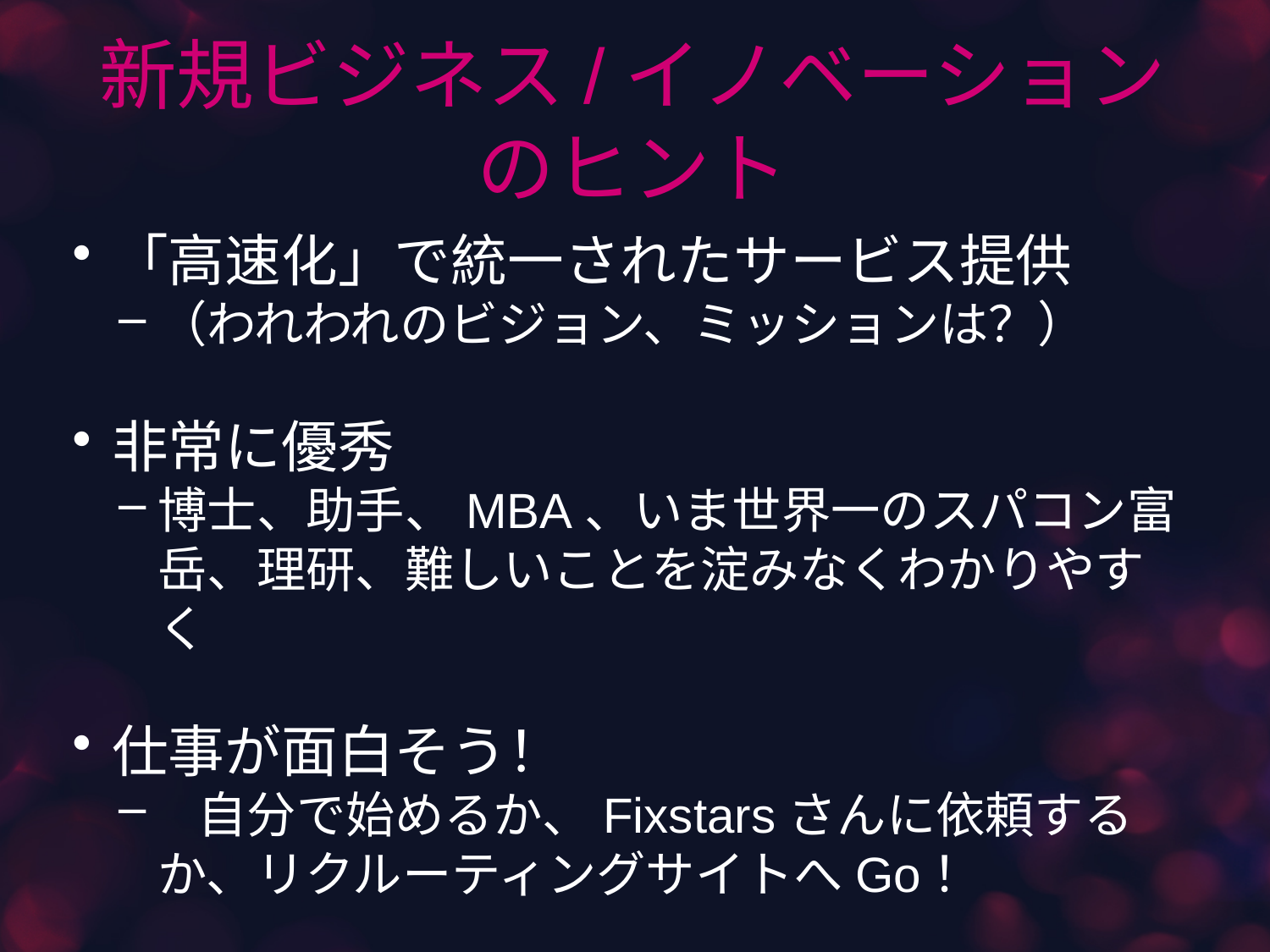

# 新規ビジネス/イノベーションのヒント
「高速化」で統一されたサービス提供
（われわれのビジョン、ミッションは？）
非常に優秀
博士、助手、MBA、いま世界一のスパコン富岳、理研、難しいことを淀みなくわかりやすく
仕事が面白そう！
  自分で始めるか、Fixstarsさんに依頼するか、リクルーティングサイトへGo！